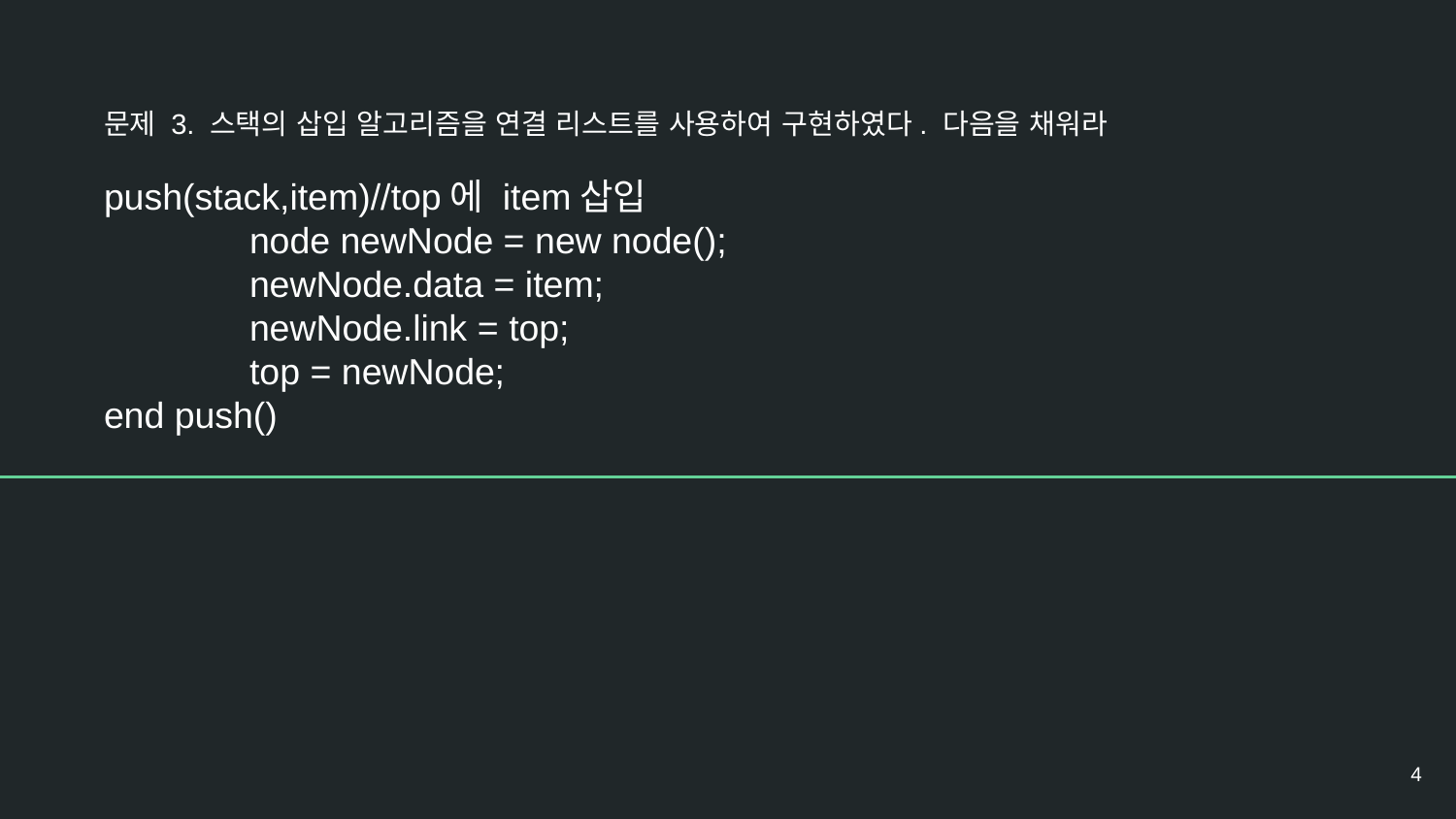

문제 3. 스택의 삽입 알고리즘을 연결 리스트를 사용하여 구현하였다. 다음을 채워라

push(stack,item)//top에 item삽입
	node newNode = new node();
	newNode.data = item;
	newNode.link = top;
	top = newNode;
end push()

4